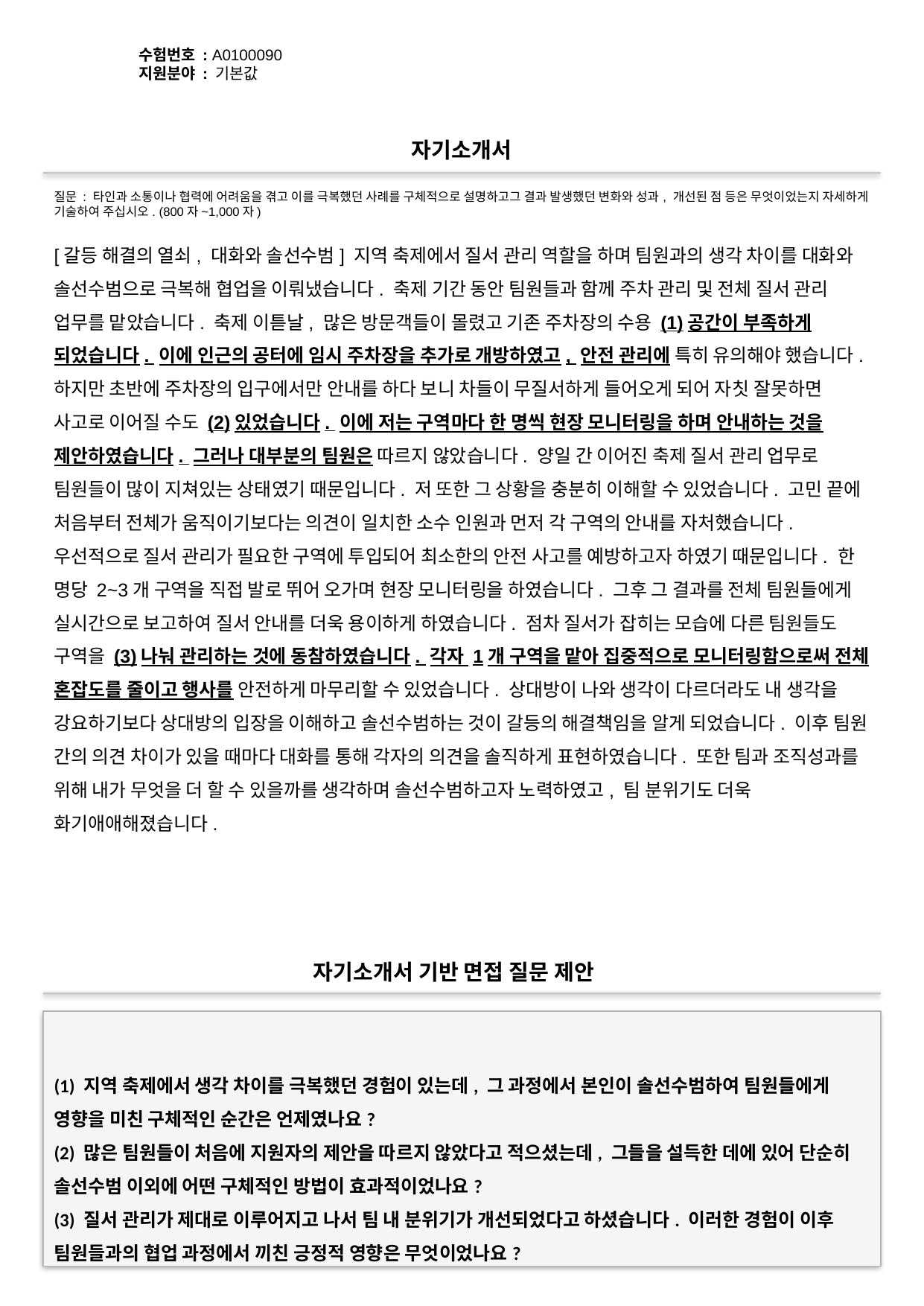

수험번호 : A0100090
지원분야 : 기본값
#

자기소개서

질문 : 타인과 소통이나 협력에 어려움을 겪고 이를 극복했던 사례를 구체적으로 설명하고그 결과 발생했던 변화와 성과, 개선된 점 등은 무엇이었는지 자세하게 기술하여 주십시오. (800자~1,000자)

[갈등 해결의 열쇠, 대화와 솔선수범] 지역 축제에서 질서 관리 역할을 하며 팀원과의 생각 차이를 대화와 솔선수범으로 극복해 협업을 이뤄냈습니다. 축제 기간 동안 팀원들과 함께 주차 관리 및 전체 질서 관리 업무를 맡았습니다. 축제 이튿날, 많은 방문객들이 몰렸고 기존 주차장의 수용 (1)공간이 부족하게 되었습니다. 이에 인근의 공터에 임시 주차장을 추가로 개방하였고, 안전 관리에 특히 유의해야 했습니다. 하지만 초반에 주차장의 입구에서만 안내를 하다 보니 차들이 무질서하게 들어오게 되어 자칫 잘못하면 사고로 이어질 수도 (2)있었습니다. 이에 저는 구역마다 한 명씩 현장 모니터링을 하며 안내하는 것을 제안하였습니다. 그러나 대부분의 팀원은 따르지 않았습니다. 양일 간 이어진 축제 질서 관리 업무로 팀원들이 많이 지쳐있는 상태였기 때문입니다. 저 또한 그 상황을 충분히 이해할 수 있었습니다. 고민 끝에 처음부터 전체가 움직이기보다는 의견이 일치한 소수 인원과 먼저 각 구역의 안내를 자처했습니다. 우선적으로 질서 관리가 필요한 구역에 투입되어 최소한의 안전 사고를 예방하고자 하였기 때문입니다. 한 명당 2~3개 구역을 직접 발로 뛰어 오가며 현장 모니터링을 하였습니다. 그후 그 결과를 전체 팀원들에게 실시간으로 보고하여 질서 안내를 더욱 용이하게 하였습니다. 점차 질서가 잡히는 모습에 다른 팀원들도 구역을 (3)나눠 관리하는 것에 동참하였습니다. 각자 1개 구역을 맡아 집중적으로 모니터링함으로써 전체 혼잡도를 줄이고 행사를 안전하게 마무리할 수 있었습니다. 상대방이 나와 생각이 다르더라도 내 생각을 강요하기보다 상대방의 입장을 이해하고 솔선수범하는 것이 갈등의 해결책임을 알게 되었습니다. 이후 팀원 간의 의견 차이가 있을 때마다 대화를 통해 각자의 의견을 솔직하게 표현하였습니다. 또한 팀과 조직성과를 위해 내가 무엇을 더 할 수 있을까를 생각하며 솔선수범하고자 노력하였고, 팀 분위기도 더욱 화기애애해졌습니다.

자기소개서 기반 면접 질문 제안

(1) 지역 축제에서 생각 차이를 극복했던 경험이 있는데, 그 과정에서 본인이 솔선수범하여 팀원들에게 영향을 미친 구체적인 순간은 언제였나요?
(2) 많은 팀원들이 처음에 지원자의 제안을 따르지 않았다고 적으셨는데, 그들을 설득한 데에 있어 단순히 솔선수범 이외에 어떤 구체적인 방법이 효과적이었나요?
(3) 질서 관리가 제대로 이루어지고 나서 팀 내 분위기가 개선되었다고 하셨습니다. 이러한 경험이 이후 팀원들과의 협업 과정에서 끼친 긍정적 영향은 무엇이었나요?